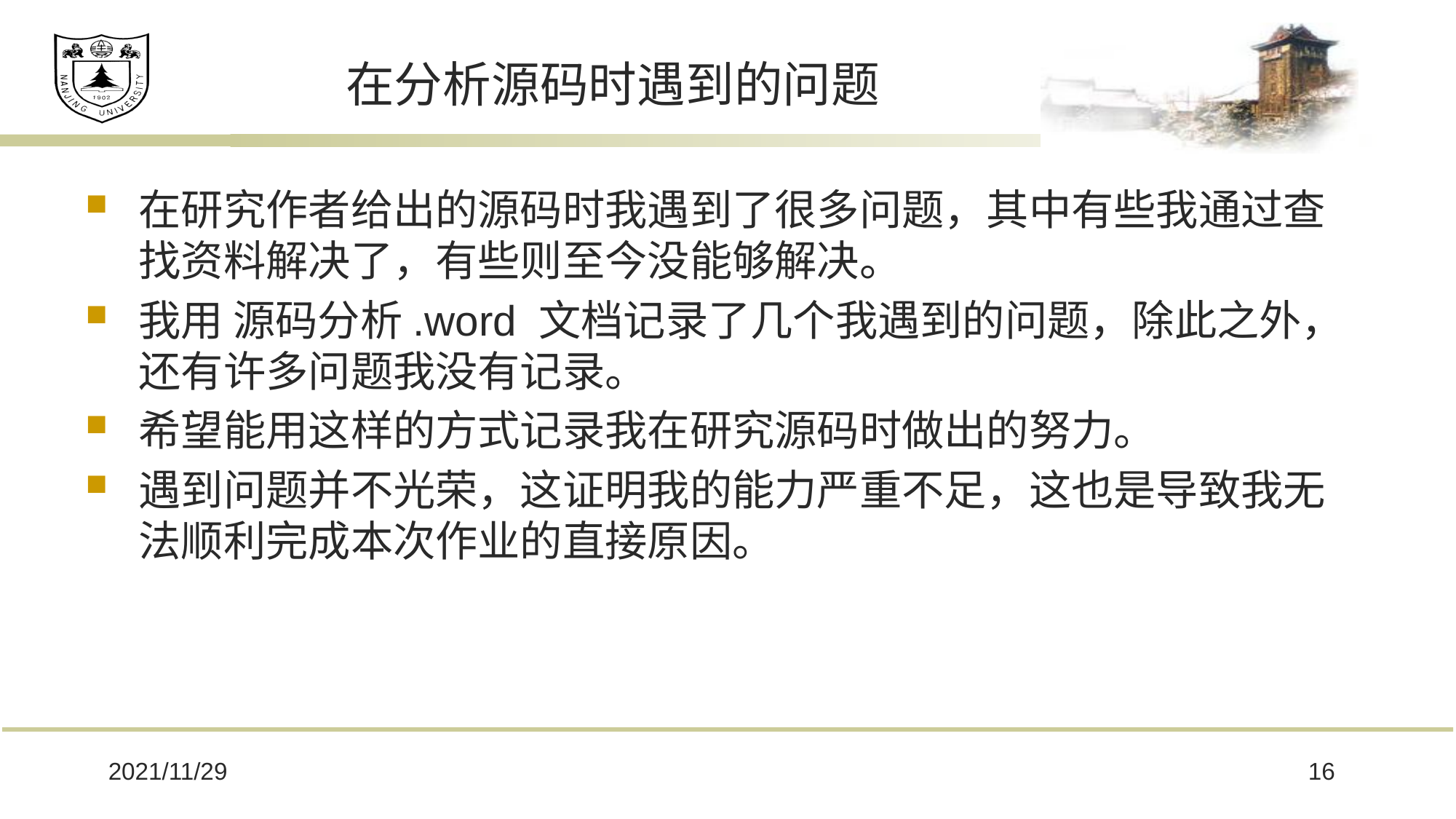

# 在分析源码时遇到的问题
在研究作者给出的源码时我遇到了很多问题，其中有些我通过查找资料解决了，有些则至今没能够解决。
我用 源码分析.word 文档记录了几个我遇到的问题，除此之外，还有许多问题我没有记录。
希望能用这样的方式记录我在研究源码时做出的努力。
遇到问题并不光荣，这证明我的能力严重不足，这也是导致我无法顺利完成本次作业的直接原因。

2021/11/29
16